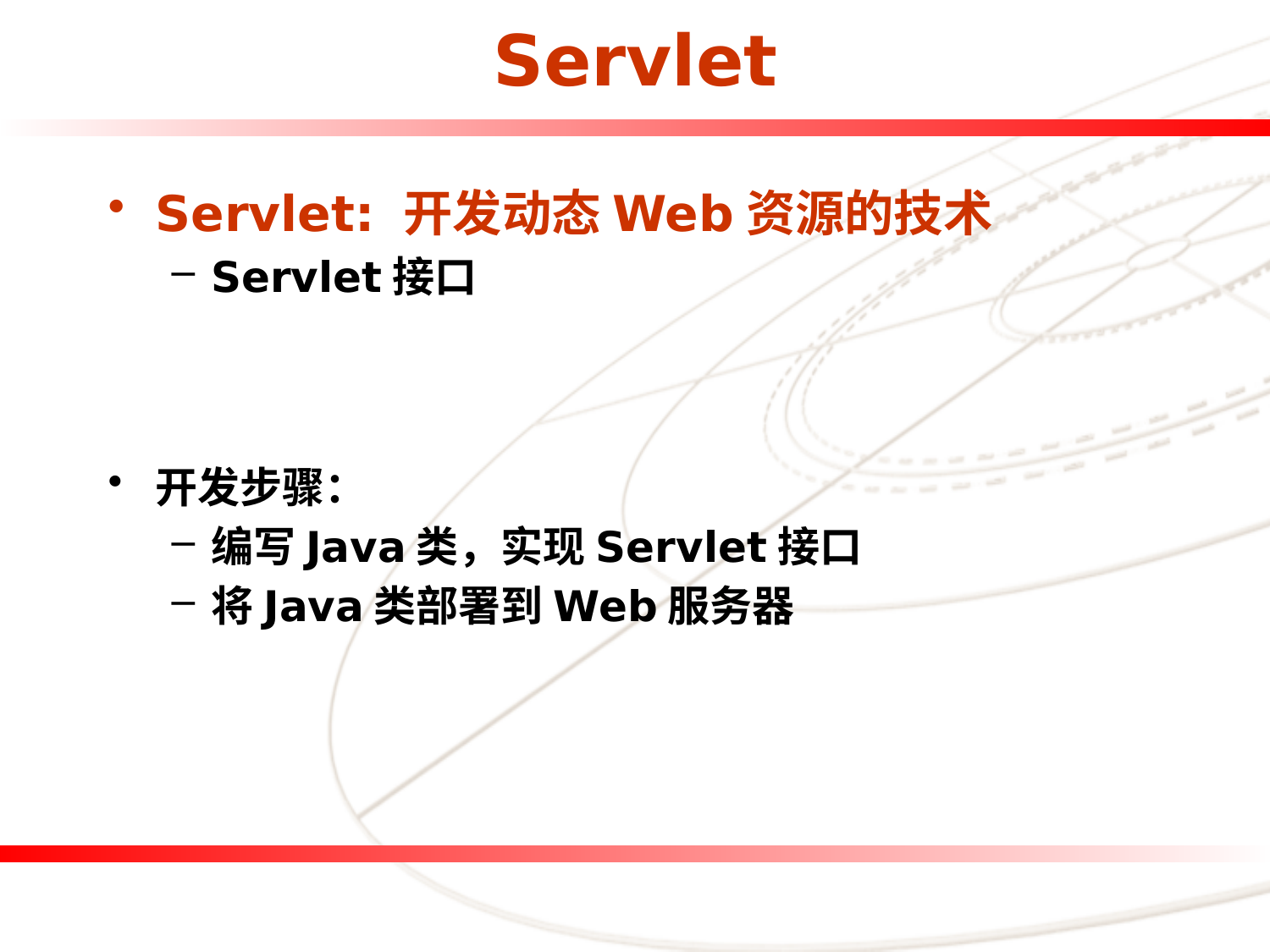

# Servlet
Servlet: 开发动态Web资源的技术
Servlet接口

开发步骤：
编写Java类，实现Servlet接口
将Java类部署到Web服务器